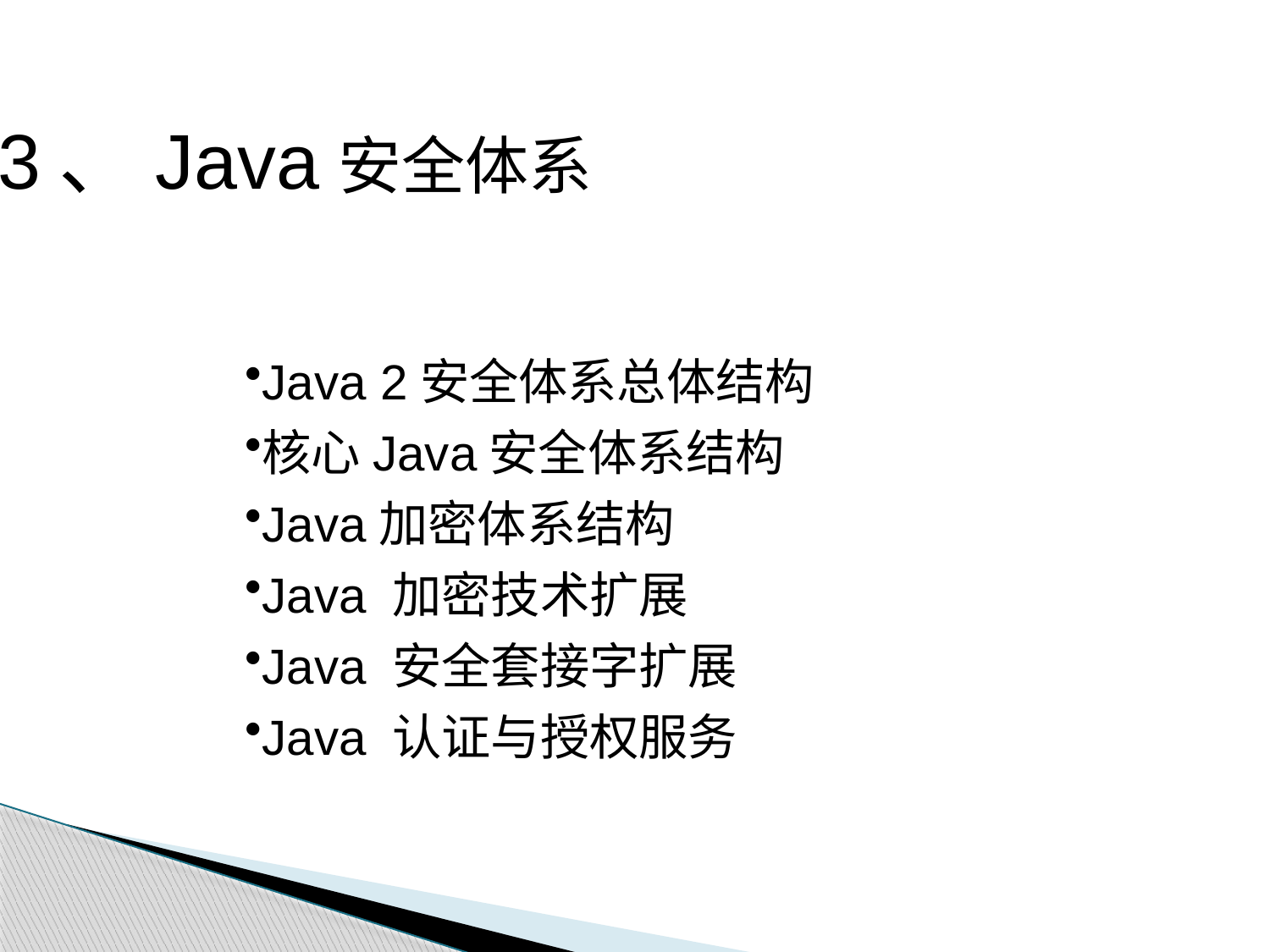

3、Java安全体系
Java 2安全体系总体结构
核心Java安全体系结构
Java加密体系结构
Java 加密技术扩展
Java 安全套接字扩展
Java 认证与授权服务